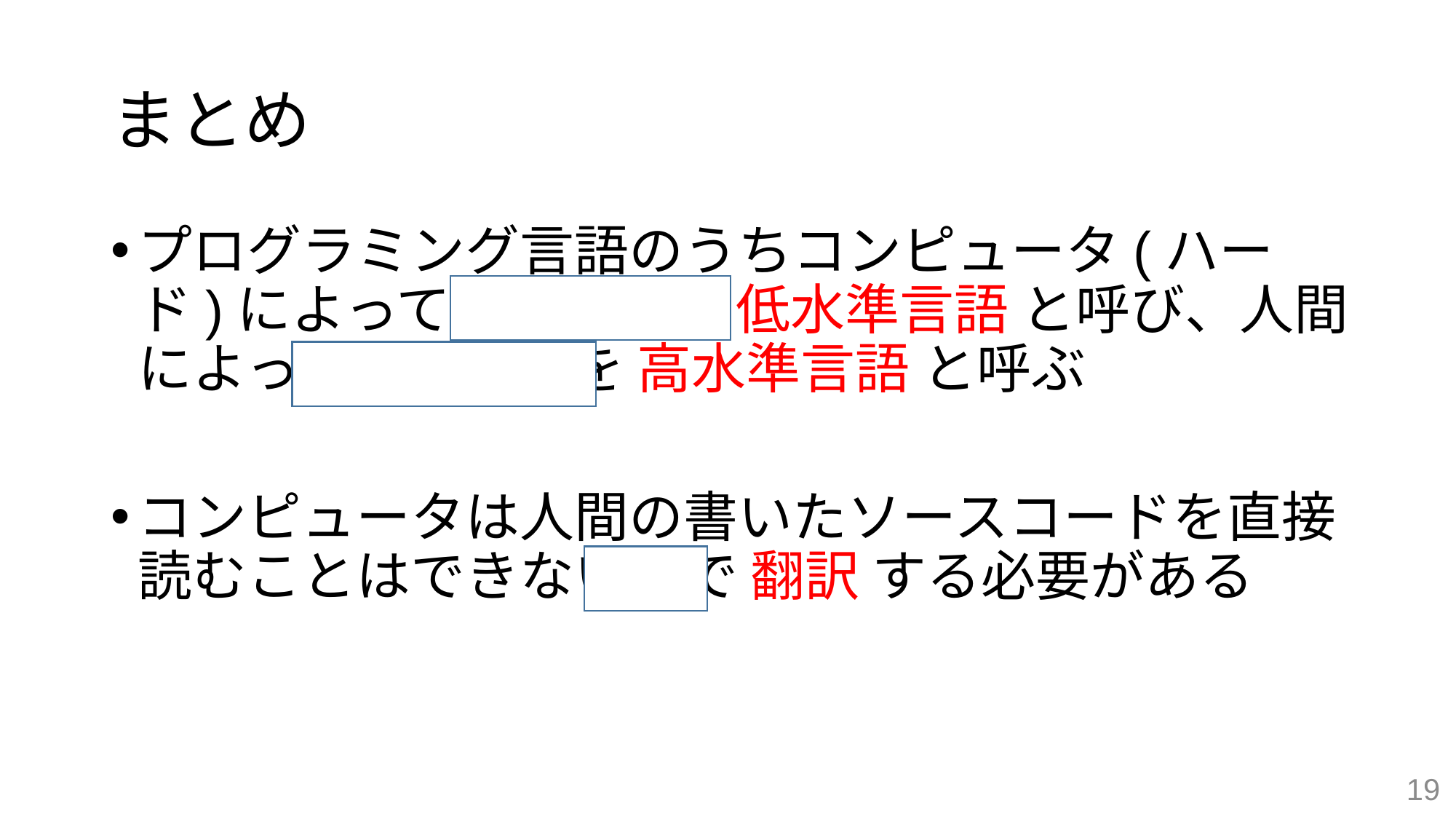

# まとめ
プログラミング言語のうちコンピュータ(ハード)によっている言語を 低水準言語 と呼び、人間によっている言語を 高水準言語 と呼ぶ

コンピュータは人間の書いたソースコードを直接読むことはできないので 翻訳 する必要がある

19